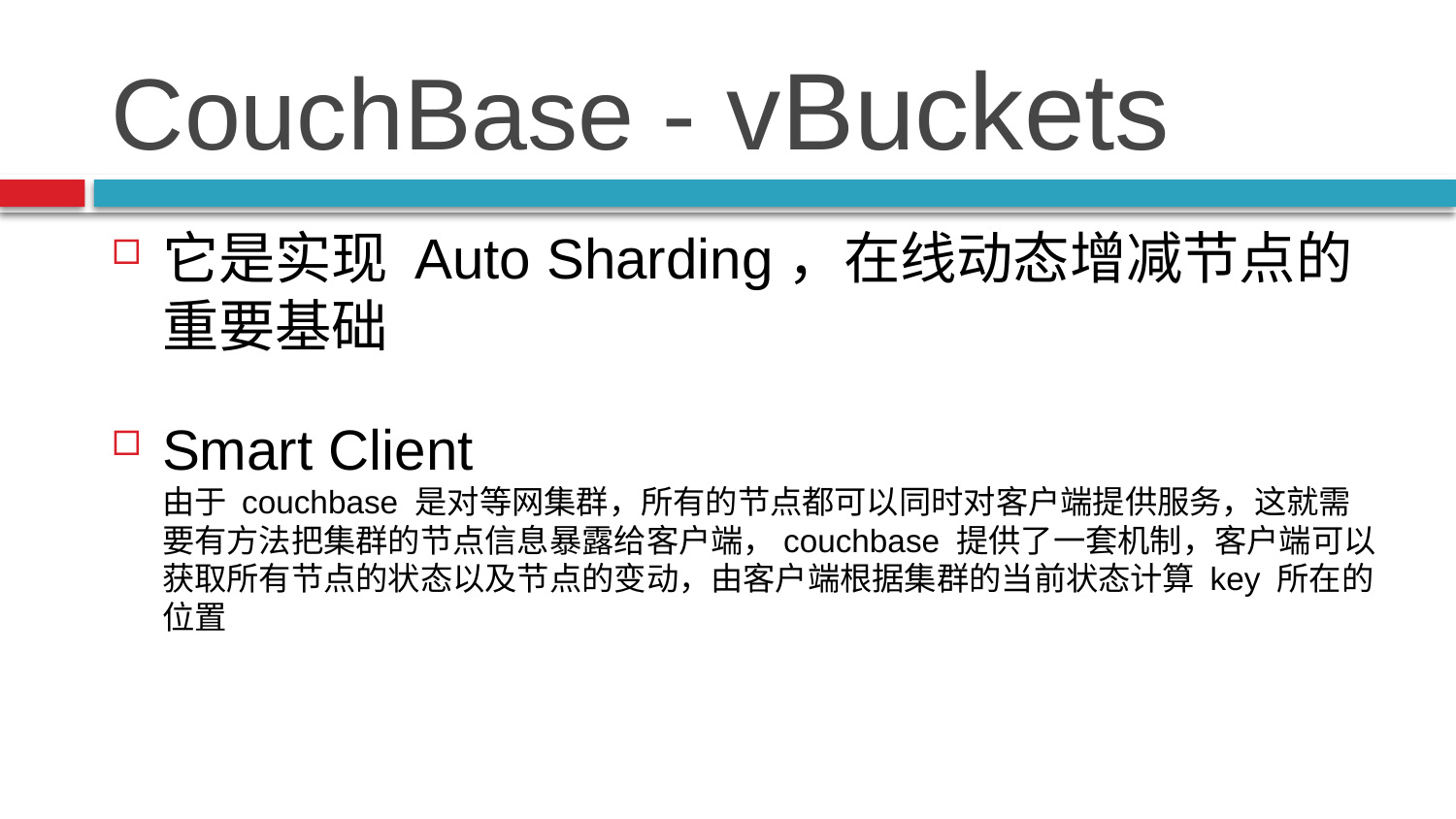

# CouchBase - vBuckets
它是实现 Auto Sharding，在线动态增减节点的重要基础
Smart Client
由于 couchbase 是对等网集群，所有的节点都可以同时对客户端提供服务，这就需要有方法把集群的节点信息暴露给客户端，couchbase 提供了一套机制，客户端可以获取所有节点的状态以及节点的变动，由客户端根据集群的当前状态计算 key 所在的位置